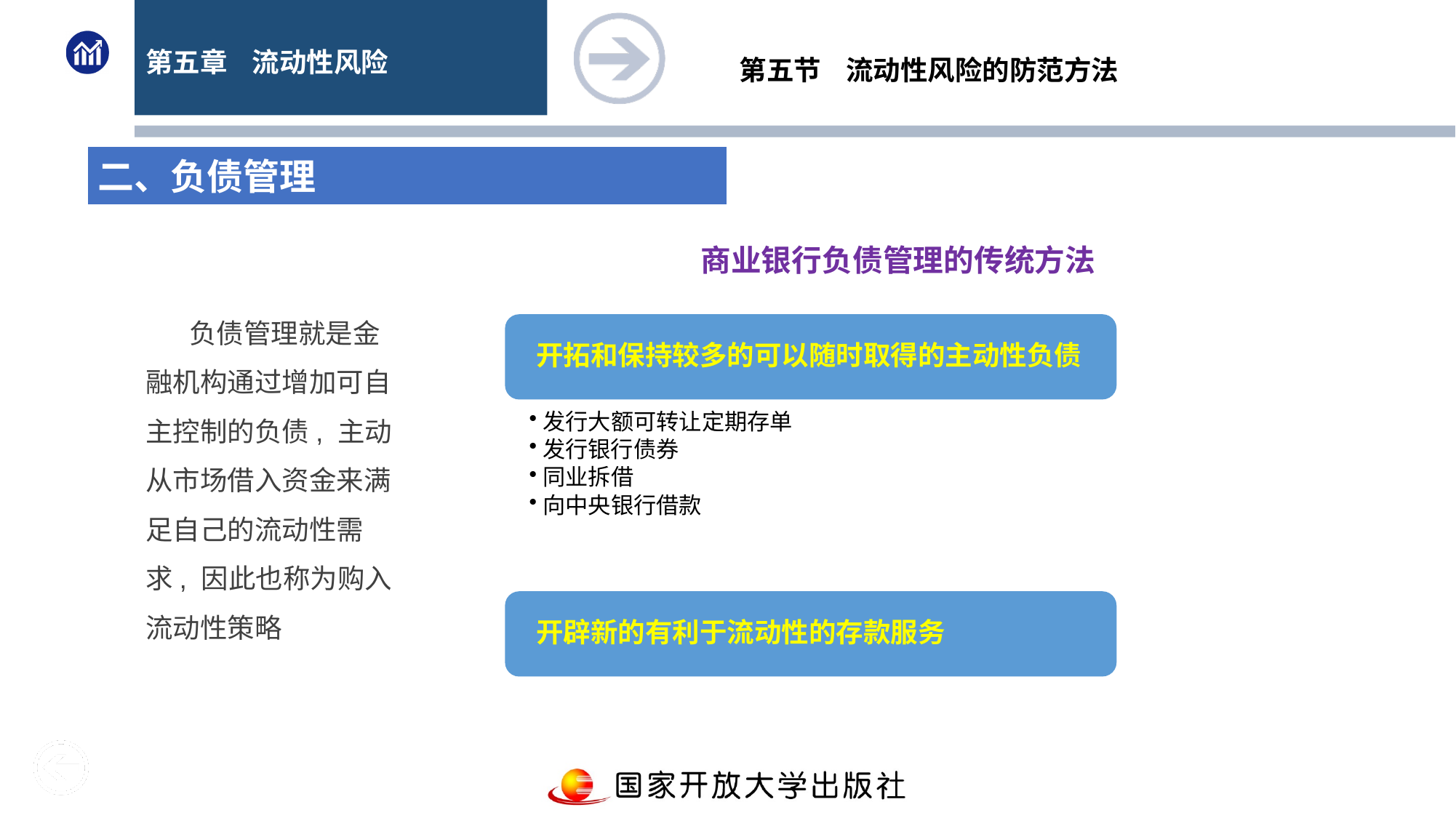

第五节    流动性风险的防范方法
第五章    流动性风险
二、负债管理
商业银行负债管理的传统方法
      负债管理就是金融机构通过增加可自主控制的负债, 主动从市场借入资金来满足自己的流动性需求, 因此也称为购入流动性策略
发行大额可转让定期存单
发行银行债券
同业拆借
向中央银行借款
开拓和保持较多的可以随时取得的主动性负债
开辟新的有利于流动性的存款服务